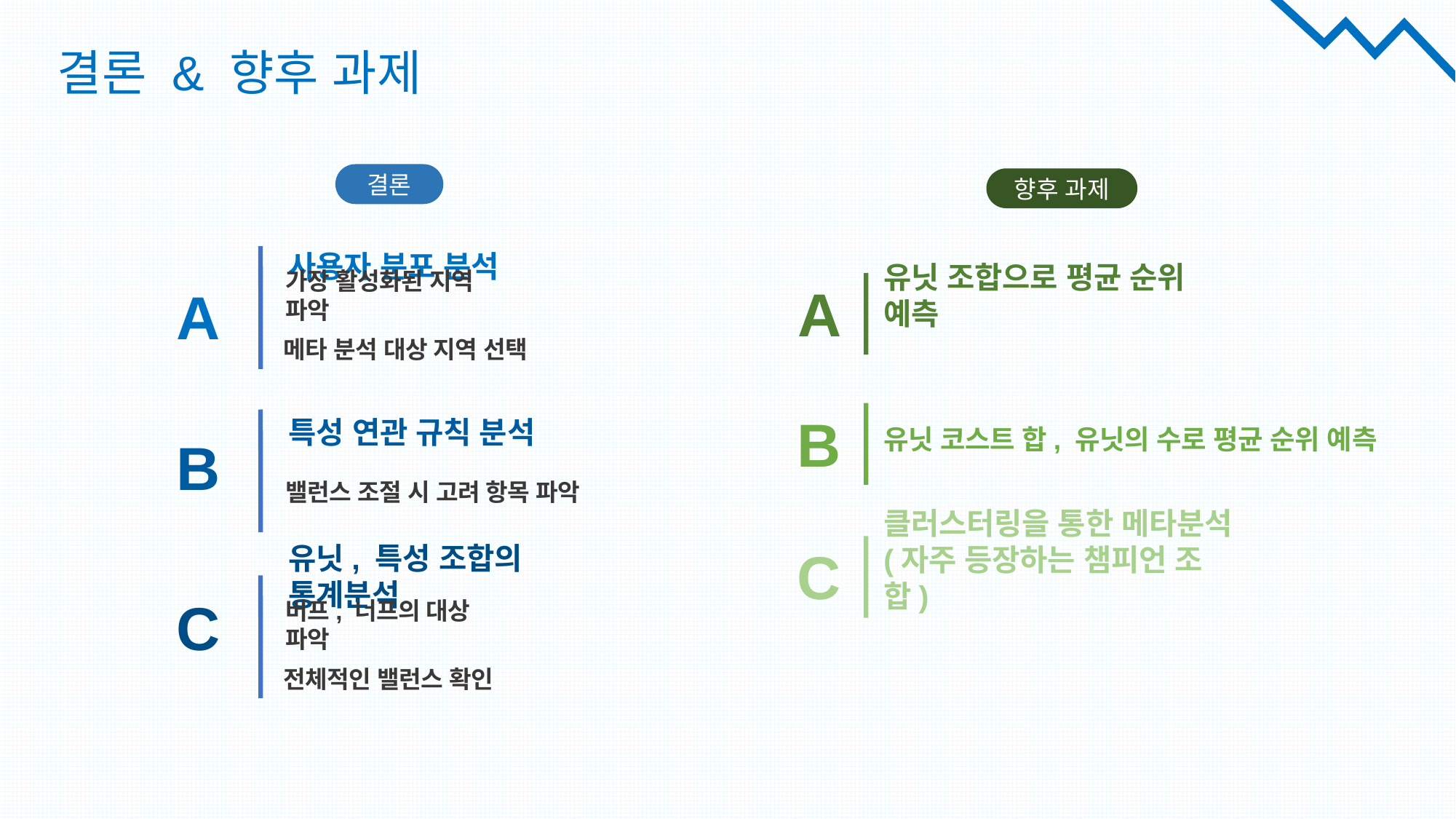

결론 & 향후 과제
결론
향후 과제
사용자 분포 분석

A
A

유닛 조합으로 평균 순위 예측
가장 활성화된 지역 파악
메타 분석 대상 지역 선택
B

특성 연관 규칙 분석

유닛 코스트 합, 유닛의 수로 평균 순위 예측
B
밸런스 조절 시 고려 항목 파악
C
클러스터링을 통한 메타분석
(자주 등장하는 챔피언 조합)

유닛, 특성 조합의 통계분석

C
버프, 너프의 대상 파악
전체적인 밸런스 확인